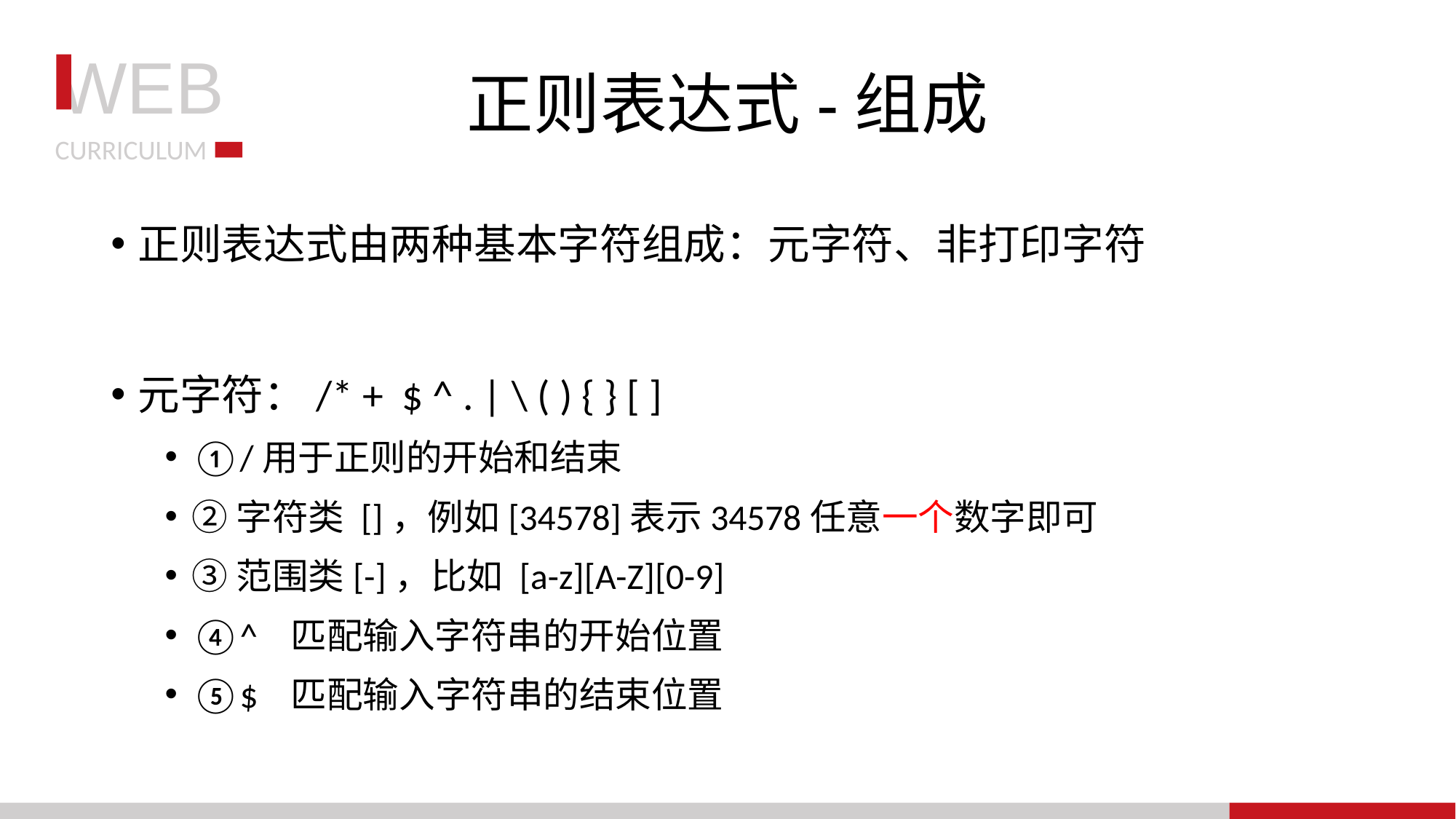

# 正则表达式-组成
正则表达式由两种基本字符组成：元字符、非打印字符

元字符：/* +  $ ^ . | \ ( ) { } [ ]
①/用于正则的开始和结束
②字符类 []，例如[34578]表示34578任意一个数字即可
③范围类[-]，比如 [a-z][A-Z][0-9]
④^   匹配输入字符串的开始位置
⑤$   匹配输入字符串的结束位置